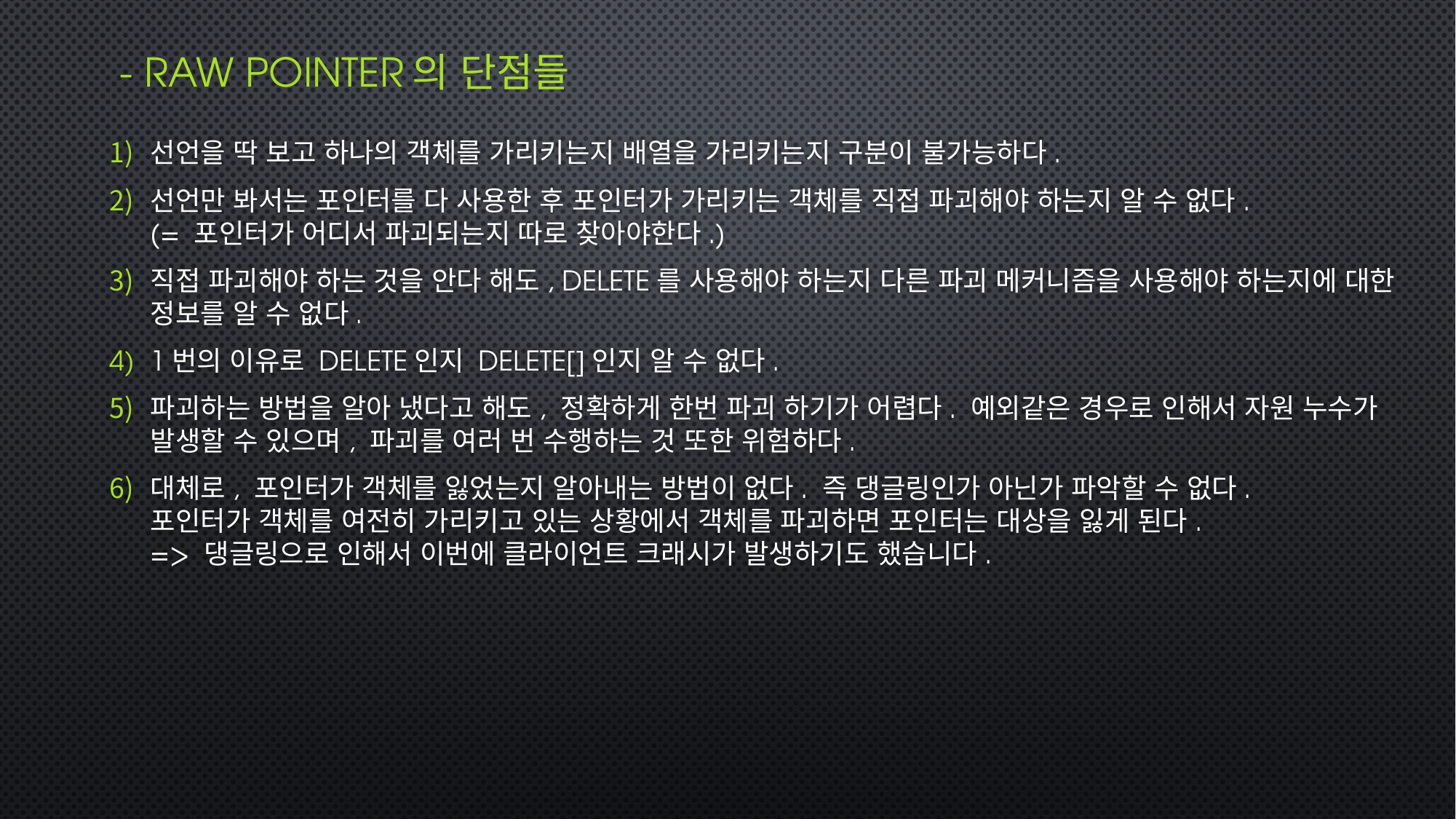

# - Raw pointer의 단점들
선언을 딱 보고 하나의 객체를 가리키는지 배열을 가리키는지 구분이 불가능하다.
선언만 봐서는 포인터를 다 사용한 후 포인터가 가리키는 객체를 직접 파괴해야 하는지 알 수 없다.
(= 포인터가 어디서 파괴되는지 따로 찾아야한다.)
직접 파괴해야 하는 것을 안다 해도, delete를 사용해야 하는지 다른 파괴 메커니즘을 사용해야 하는지에 대한 정보를 알 수 없다.
1번의 이유로 delete인지 delete[]인지 알 수 없다.
파괴하는 방법을 알아 냈다고 해도, 정확하게 한번 파괴 하기가 어렵다. 예외같은 경우로 인해서 자원 누수가 발생할 수 있으며, 파괴를 여러 번 수행하는 것 또한 위험하다.
대체로, 포인터가 객체를 잃었는지 알아내는 방법이 없다. 즉 댕글링인가 아닌가 파악할 수 없다.
포인터가 객체를 여전히 가리키고 있는 상황에서 객체를 파괴하면 포인터는 대상을 잃게 된다.
=> 댕글링으로 인해서 이번에 클라이언트 크래시가 발생하기도 했습니다.